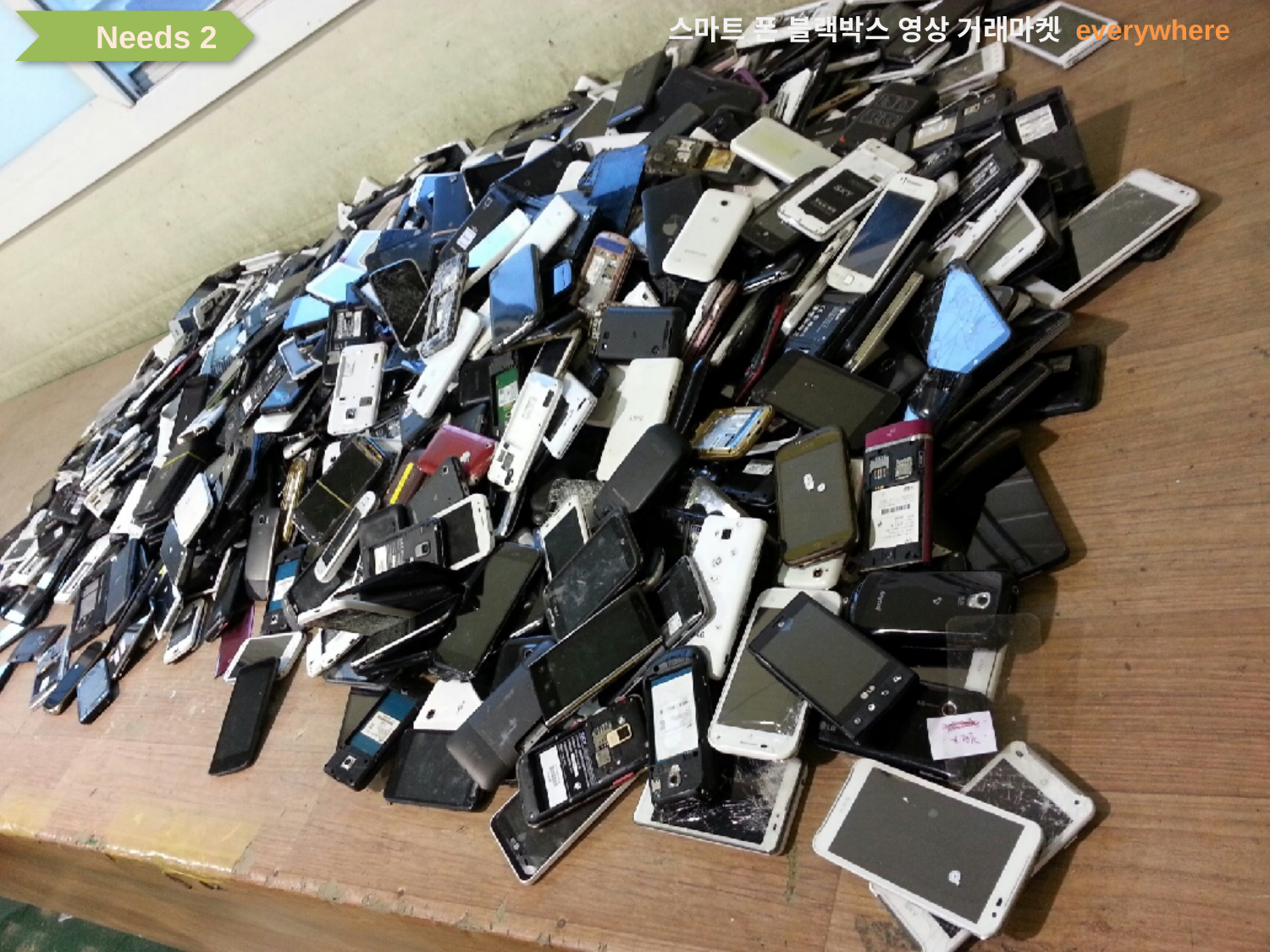

스마트 폰 블랙박스 영상 거래마켓 everywhere
Needs 2